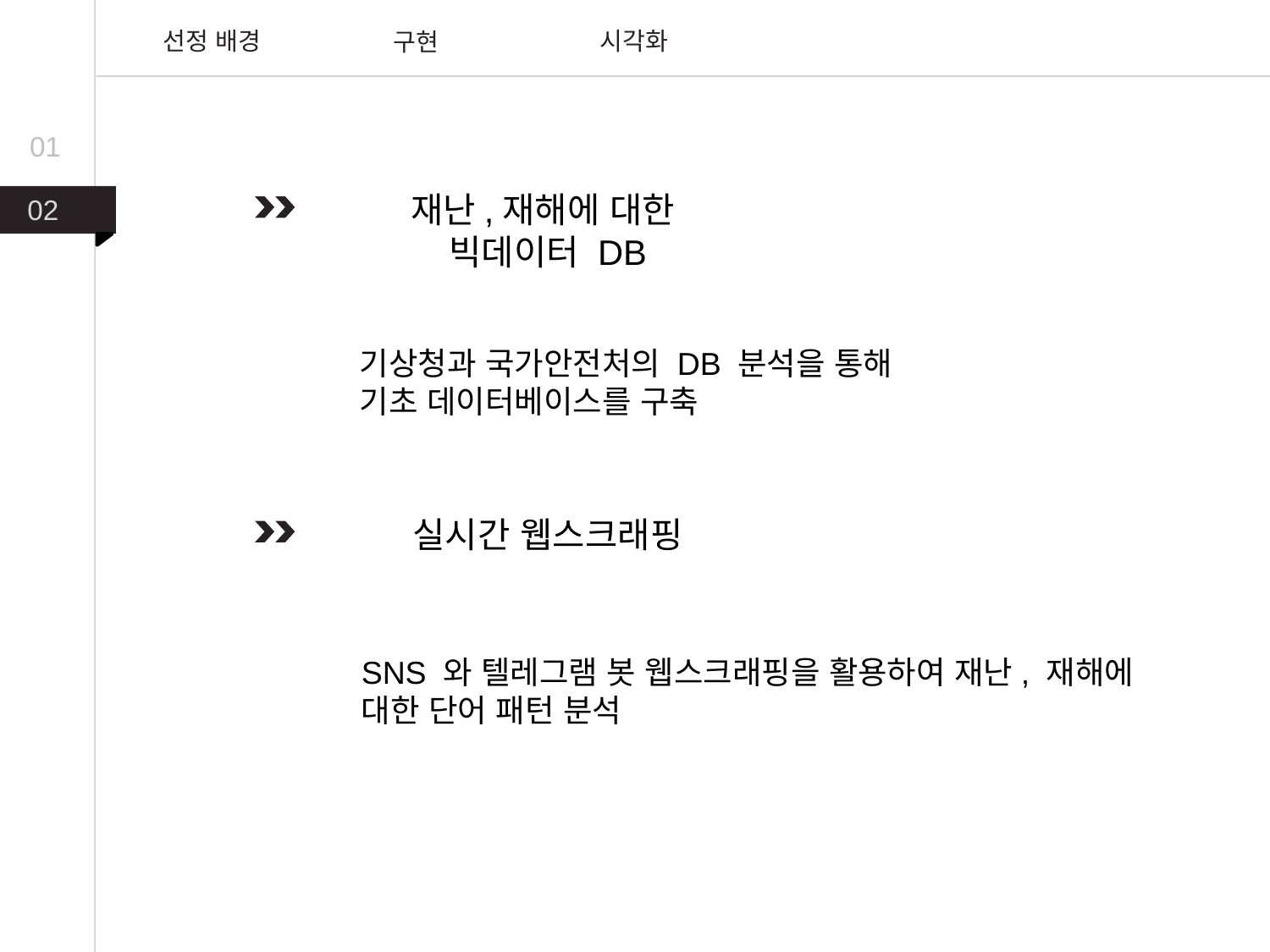

선정 배경
시각화
구현
01
재난,재해에 대한
빅데이터 DB

02

기상청과 국가안전처의 DB 분석을 통해
기초 데이터베이스를 구축
실시간 웹스크래핑

SNS 와 텔레그램 봇 웹스크래핑을 활용하여 재난, 재해에 대한 단어 패턴 분석